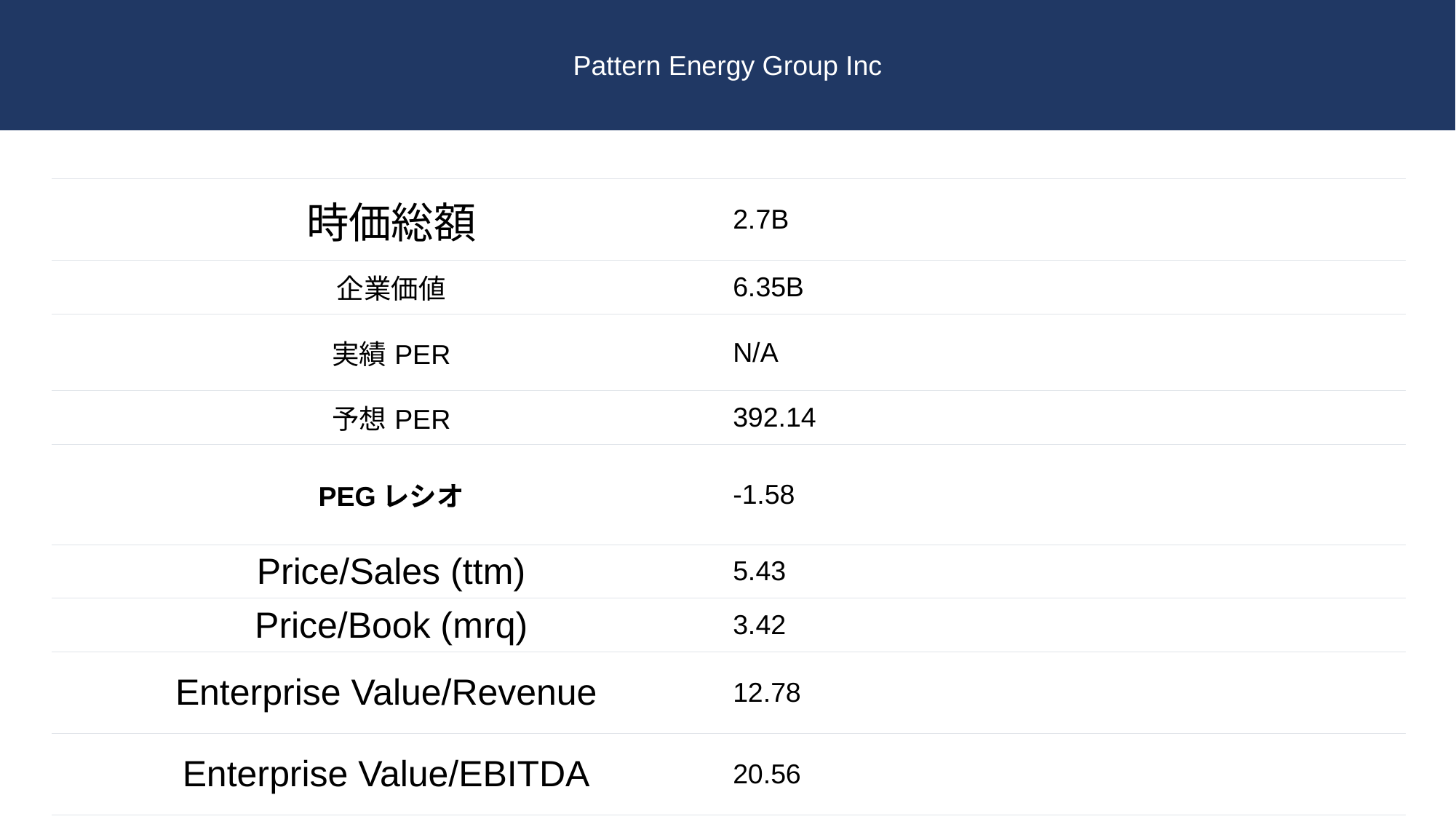

Pattern Energy Group Inc
| 時価総額 | 2.7B |
| --- | --- |
| 企業価値 | 6.35B |
| 実績PER | N/A |
| 予想PER | 392.14 |
| PEGレシオ | -1.58 |
| Price/Sales (ttm) | 5.43 |
| Price/Book (mrq) | 3.42 |
| Enterprise Value/Revenue | 12.78 |
| Enterprise Value/EBITDA | 20.56 |